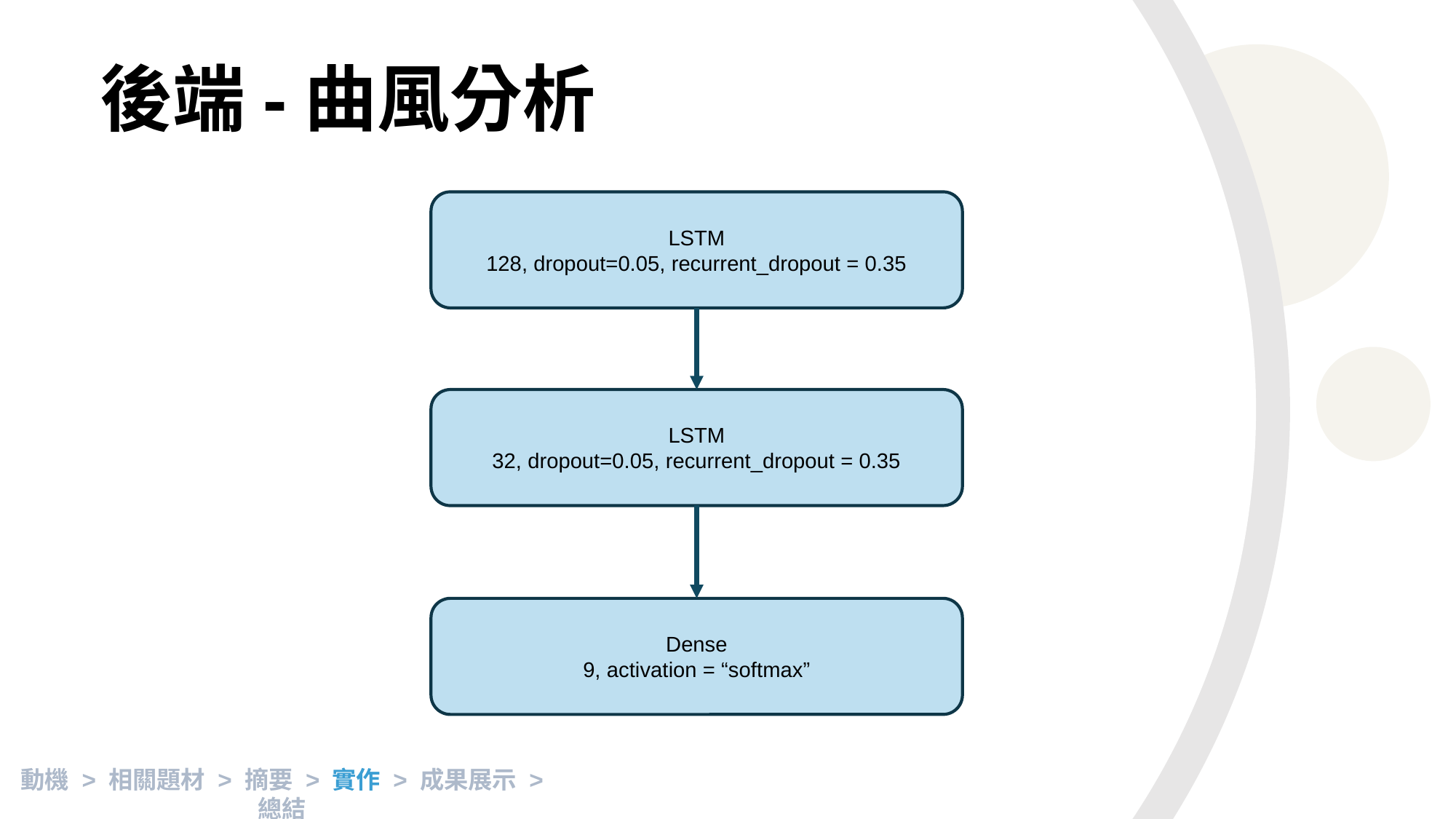

# 後端-曲風分析
LSTM
128, dropout=0.05, recurrent_dropout = 0.35
LSTM
32, dropout=0.05, recurrent_dropout = 0.35
Dense
9, activation = “softmax”
動機 > 相關題材 > 摘要 > 實作 > 成果展示 > 總結